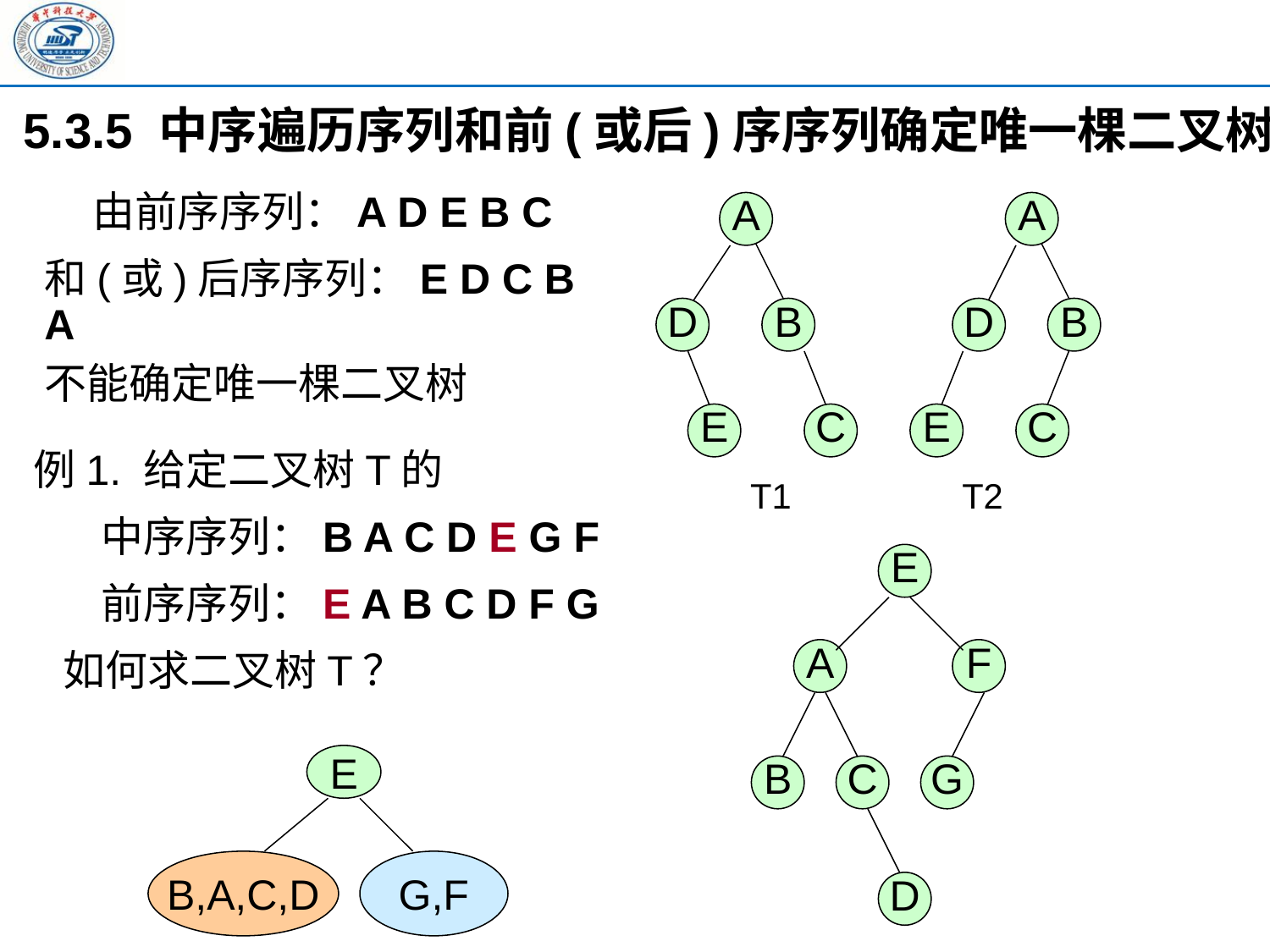

5.3.5 中序遍历序列和前(或后)序序列确定唯一棵二叉树
    由前序序列：A D E B C
和(或)后序序列：E D C B A
不能确定唯一棵二叉树
A
A

D
B
D
B

E
C
E
C
例1. 给定二叉树T的
      中序序列：B A C D E G F
      前序序列：E A B C D F G
  如何求二叉树T？
T1
T2
E

A
F

E
B
C
G

B,A,C,D
G,F
D